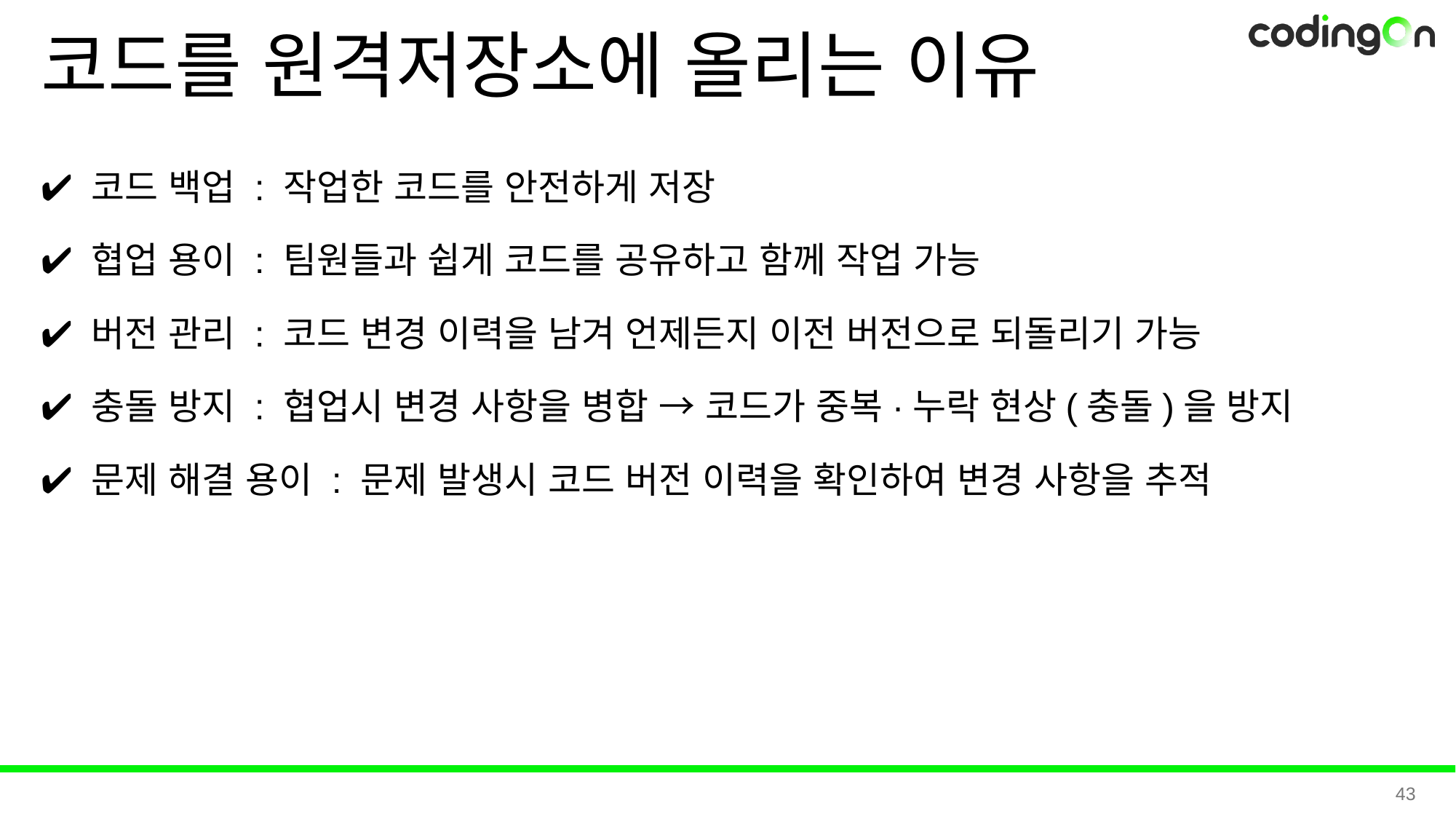

# 코드를 원격저장소에 올리는 이유
✔️ 코드 백업 : 작업한 코드를 안전하게 저장
✔️ 협업 용이 : 팀원들과 쉽게 코드를 공유하고 함께 작업 가능
✔️ 버전 관리 : 코드 변경 이력을 남겨 언제든지 이전 버전으로 되돌리기 가능
✔️ 충돌 방지 : 협업시 변경 사항을 병합 → 코드가 중복·누락 현상(충돌)을 방지
✔️ 문제 해결 용이 : 문제 발생시 코드 버전 이력을 확인하여 변경 사항을 추적
43